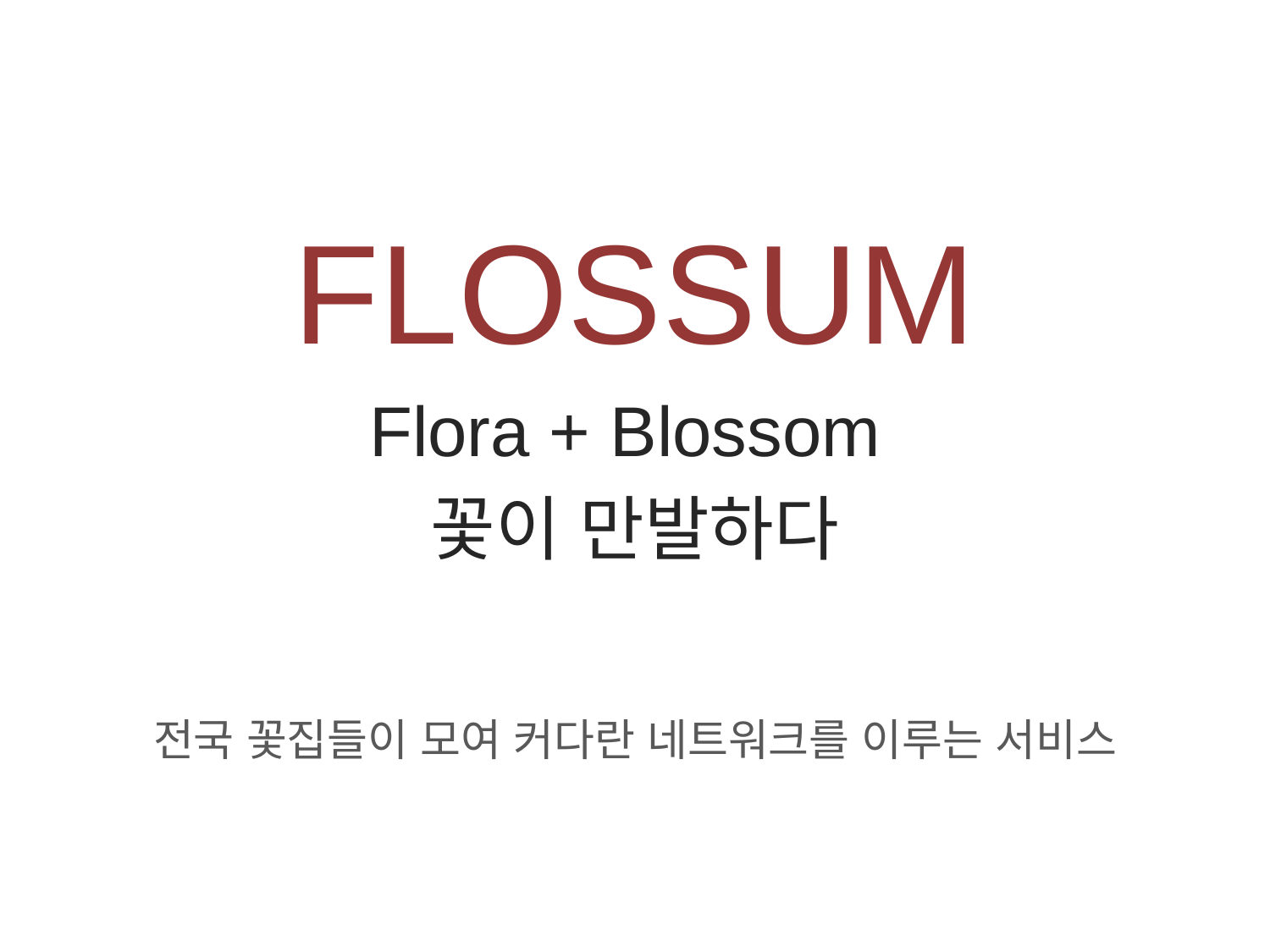

FLOSSUM
Flora + Blossom
꽃이 만발하다

전국 꽃집들이 모여 커다란 네트워크를 이루는 서비스